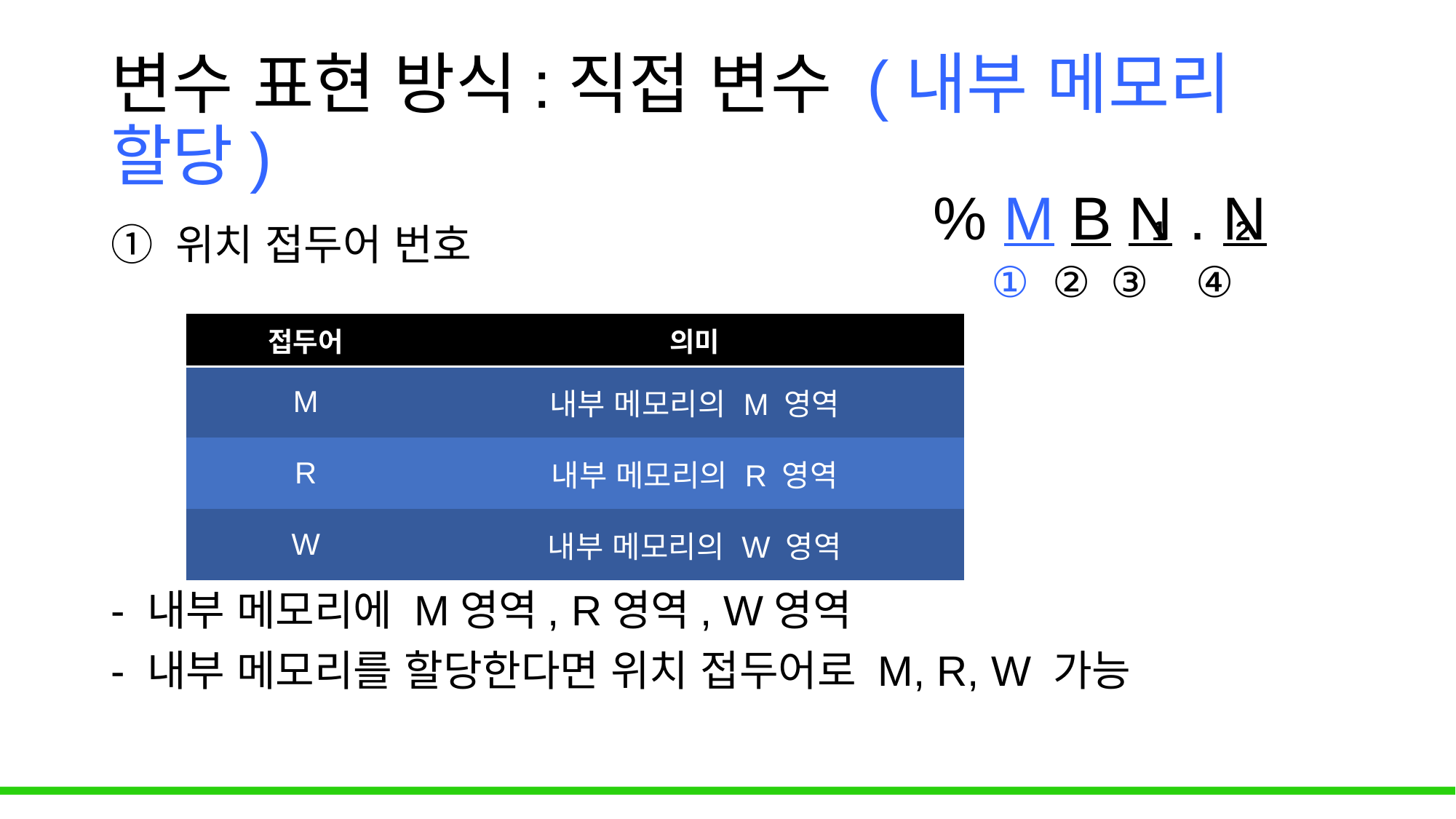

# 변수 표현 방식:직접 변수 (내부 메모리 할당)
% M B N . N
     ①  ②  ③    ④
1         2
① 위치 접두어 번호

- 내부 메모리에 M영역, R영역, W영역
- 내부 메모리를 할당한다면 위치 접두어로 M, R, W 가능

| 접두어 | 의미 |
| --- | --- |
| M | 내부 메모리의 M 영역 |
| R | 내부 메모리의 R 영역 |
| W | 내부 메모리의 W 영역 |